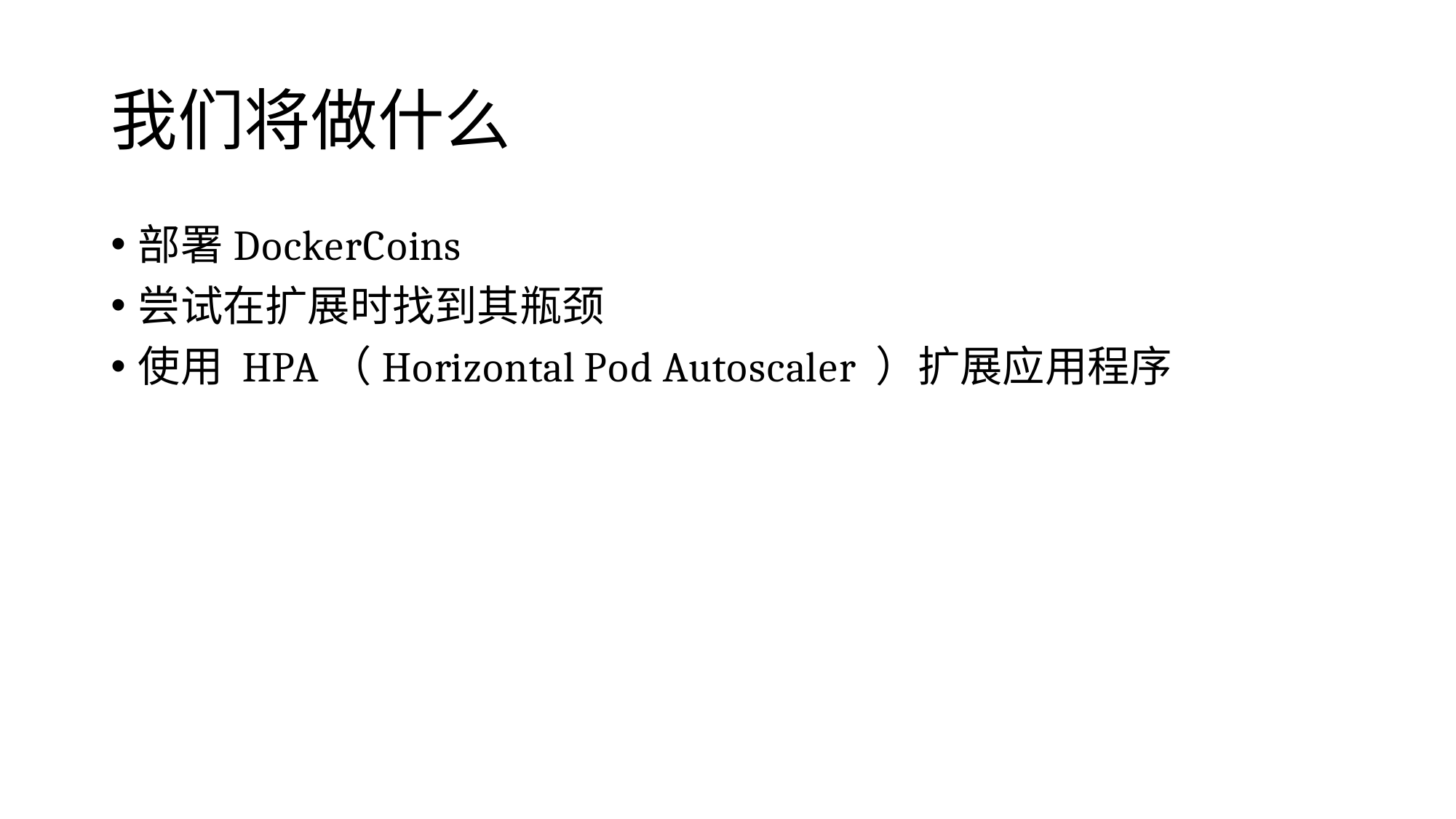

# 我们将做什么
部署DockerCoins
尝试在扩展时找到其瓶颈
使用 HPA（Horizontal Pod Autoscaler ）扩展应用程序